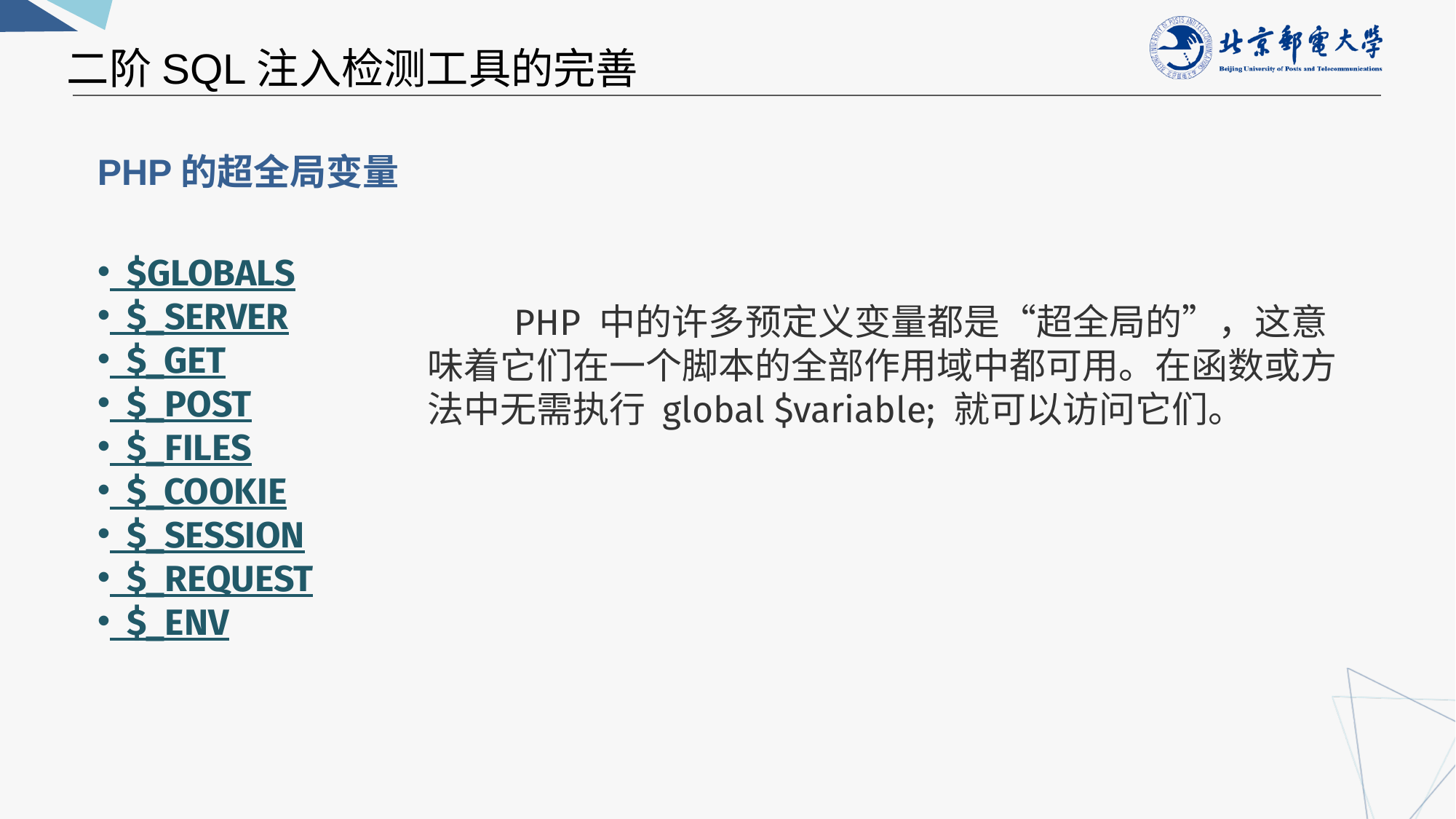

二阶SQL注入检测工具的完善
PHP的超全局变量
  $GLOBALS
  $_SERVER
  $_GET
  $_POST
  $_FILES
  $_COOKIE
  $_SESSION
  $_REQUEST
  $_ENV

         PHP 中的许多预定义变量都是“超全局的”，这意味着它们在一个脚本的全部作用域中都可用。在函数或方法中无需执行 global $variable; 就可以访问它们。